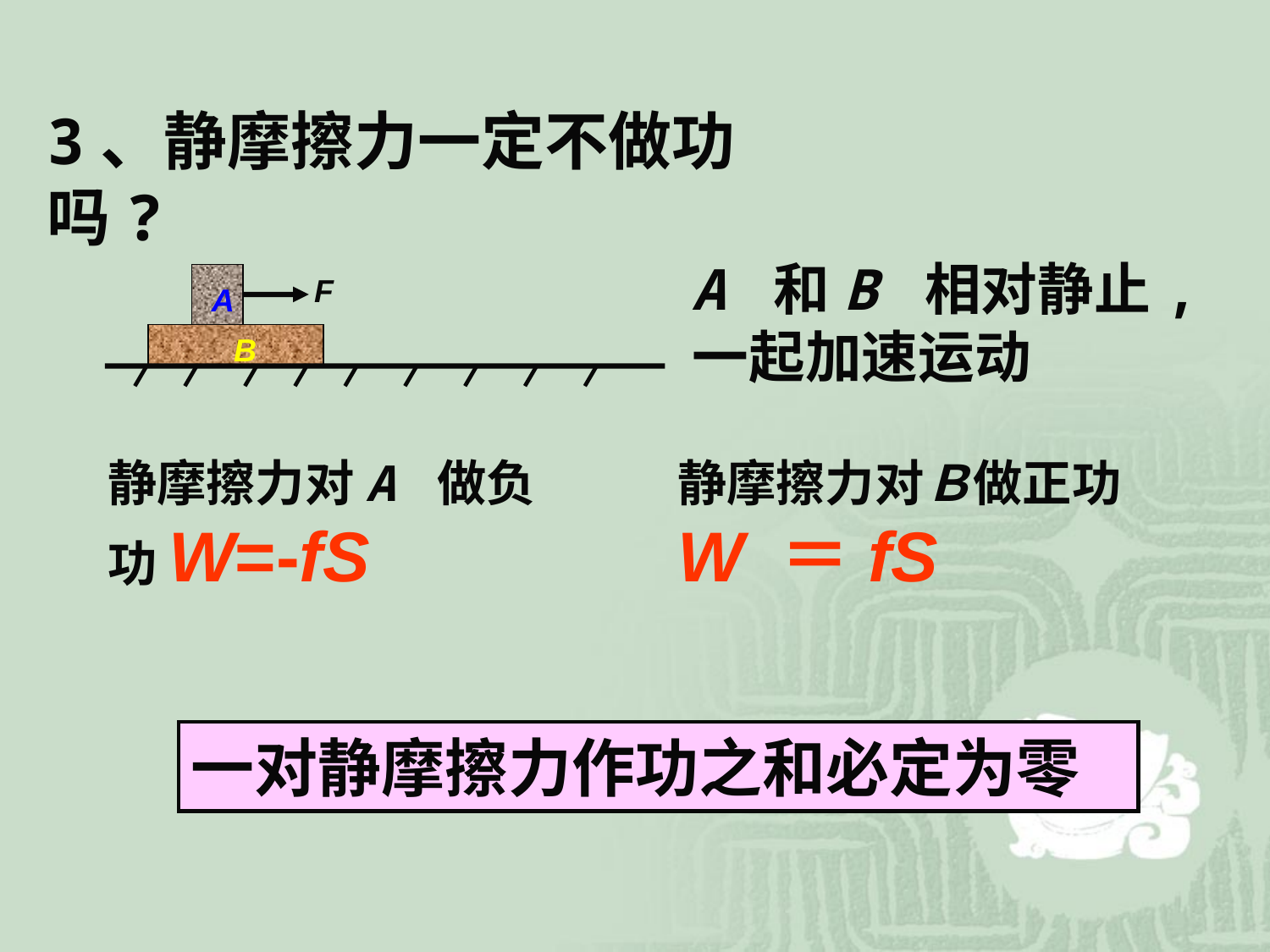

3、静摩擦力一定不做功吗?
A 和B 相对静止,一起加速运动

F
A

B

静摩擦力对A 做负功W=-fS
静摩擦力对Ｂ做正功W ＝fS
一对静摩擦力作功之和必定为零